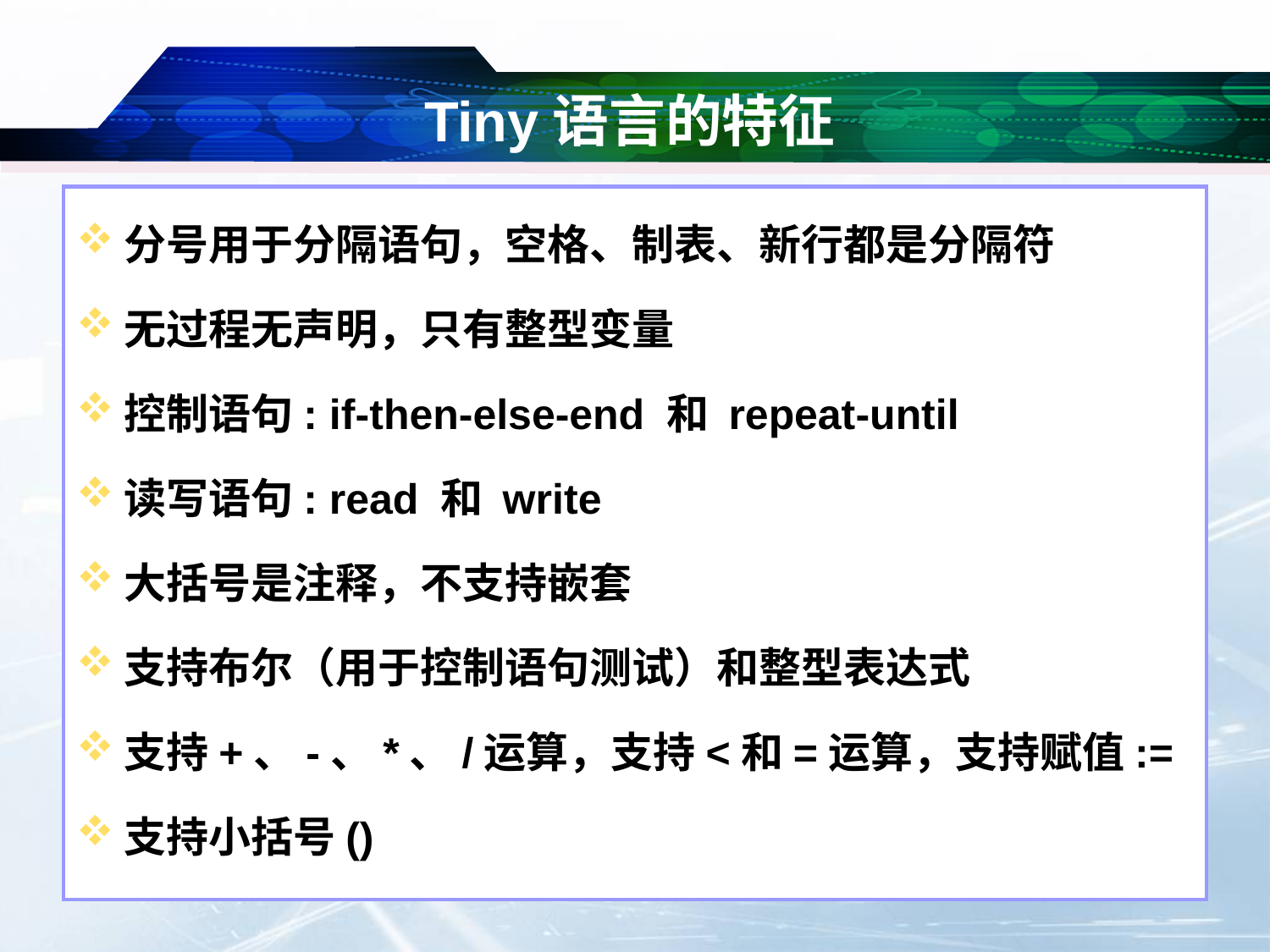

# Tiny语言的特征
分号用于分隔语句，空格、制表、新行都是分隔符
无过程无声明，只有整型变量
控制语句: if-then-else-end 和 repeat-until
读写语句: read 和 write
大括号是注释，不支持嵌套
支持布尔（用于控制语句测试）和整型表达式
支持+、-、*、/运算，支持<和=运算，支持赋值:=
支持小括号()